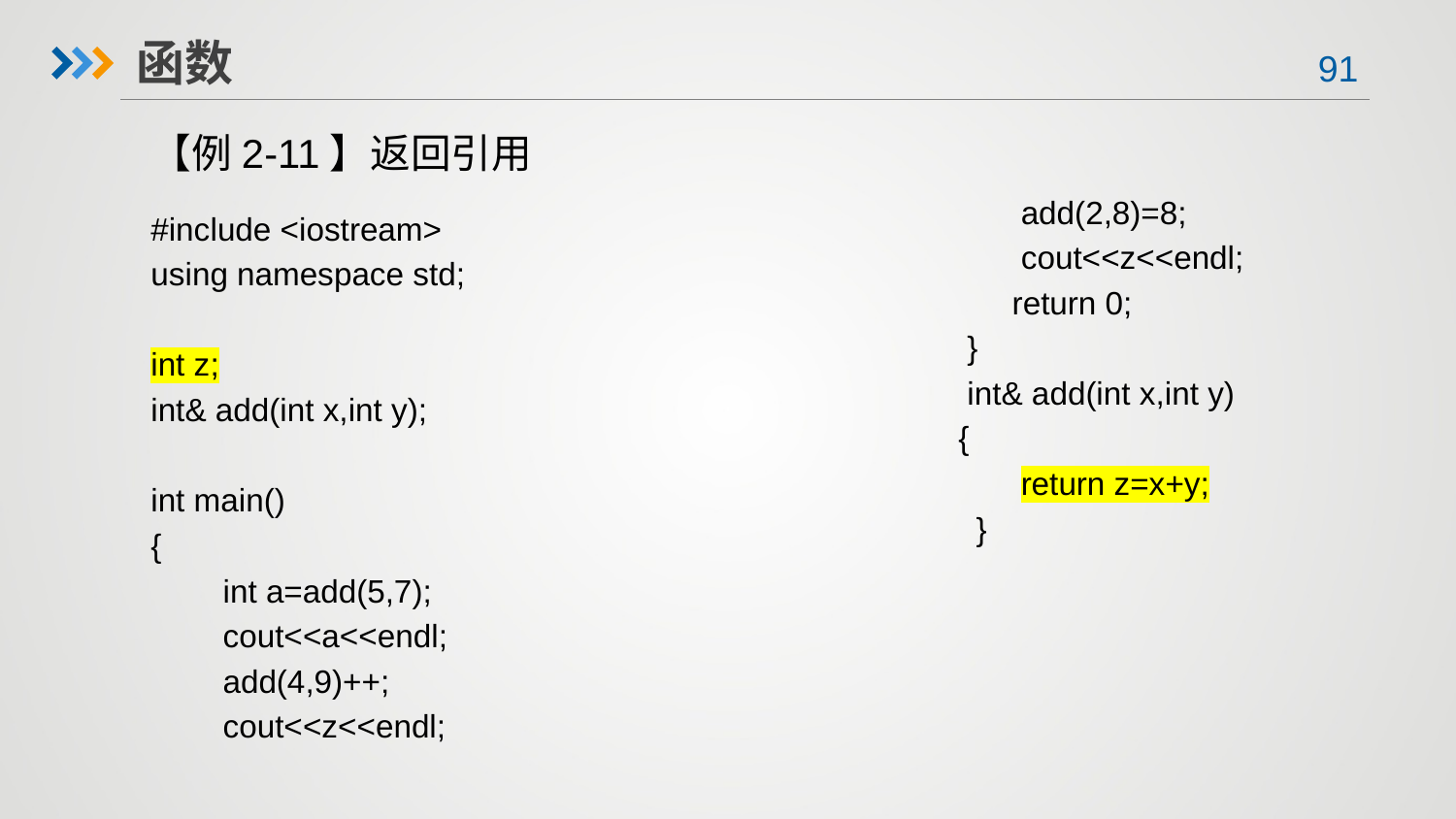

函数
【例2-11】返回引用
          add(2,8)=8;
          cout<<z<<endl;
         return 0;
    }
    int& add(int x,int y)
   {
          return z=x+y;
     }

#include <iostream>
using namespace std;

int z;
int& add(int x,int y);

int main()
{
        int a=add(5,7);
        cout<<a<<endl;
        add(4,9)++;
        cout<<z<<endl;